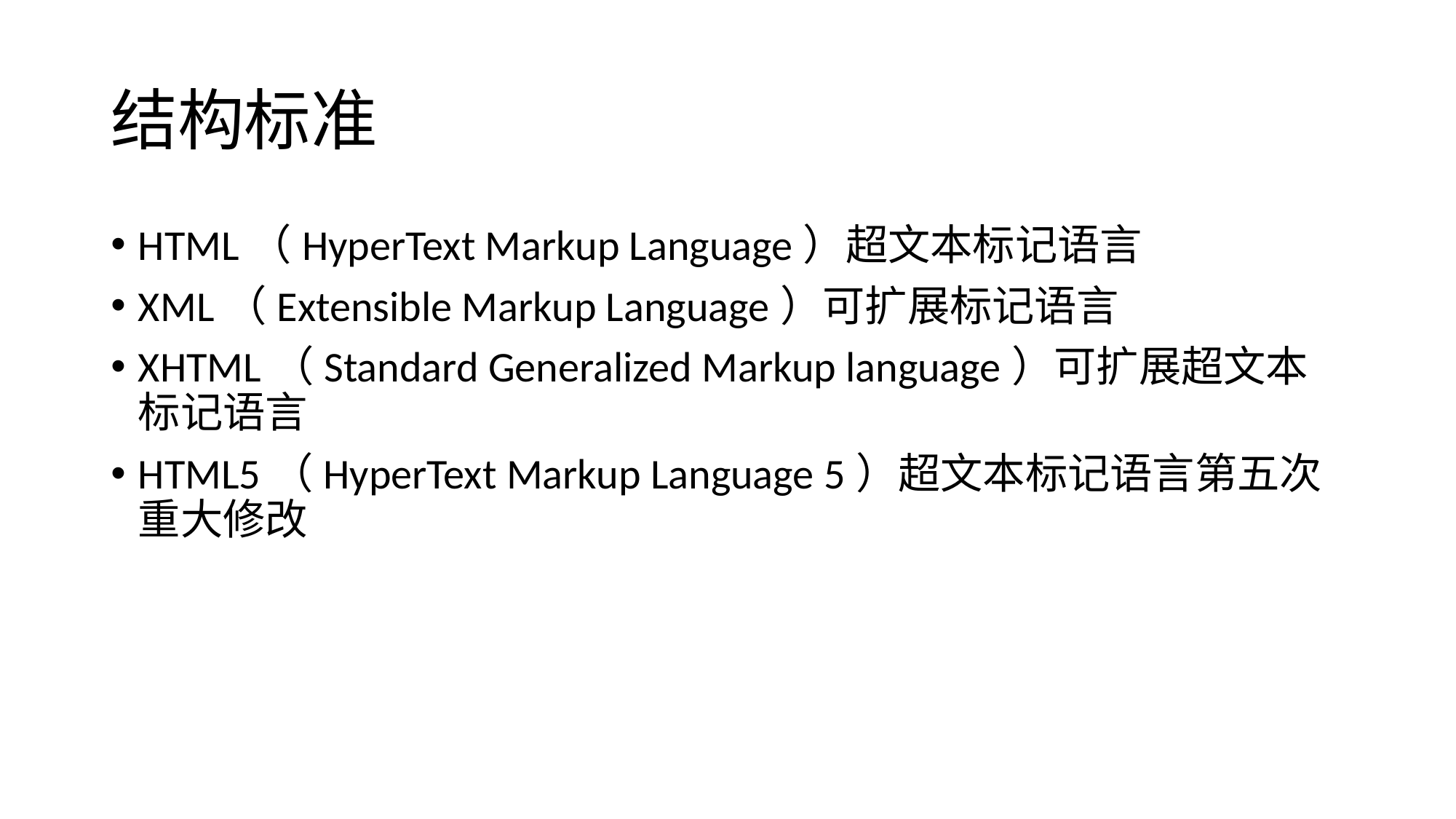

# 结构标准
HTML（HyperText Markup Language）超文本标记语言
XML（Extensible Markup Language）可扩展标记语言
XHTML（Standard Generalized Markup language）可扩展超文本标记语言
HTML5（HyperText Markup Language 5）超文本标记语言第五次重大修改